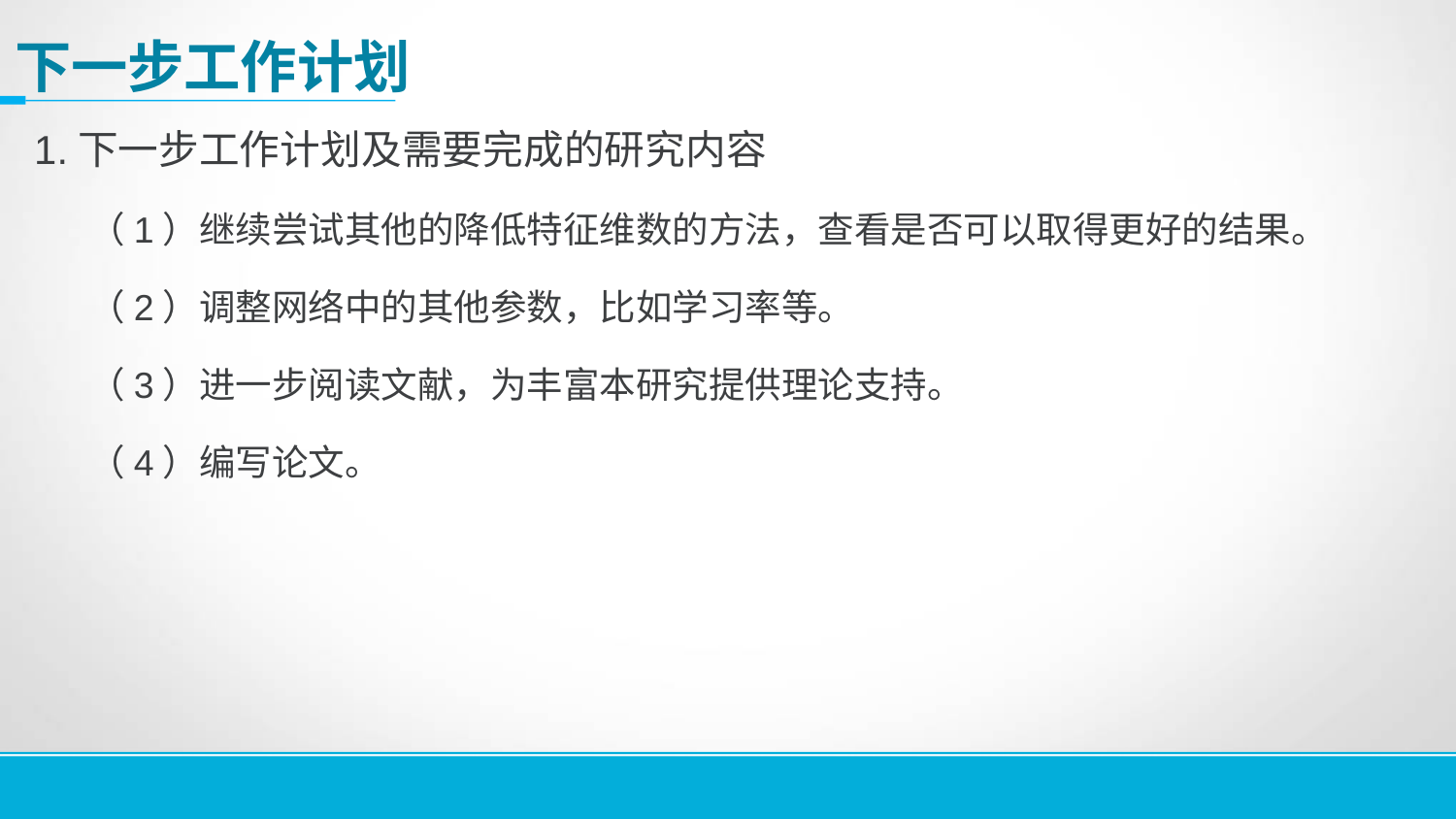

# 下一步工作计划
1.下一步工作计划及需要完成的研究内容
	（1）继续尝试其他的降低特征维数的方法，查看是否可以取得更好的结果。
	（2）调整网络中的其他参数，比如学习率等。
	（3）进一步阅读文献，为丰富本研究提供理论支持。
	（4）编写论文。